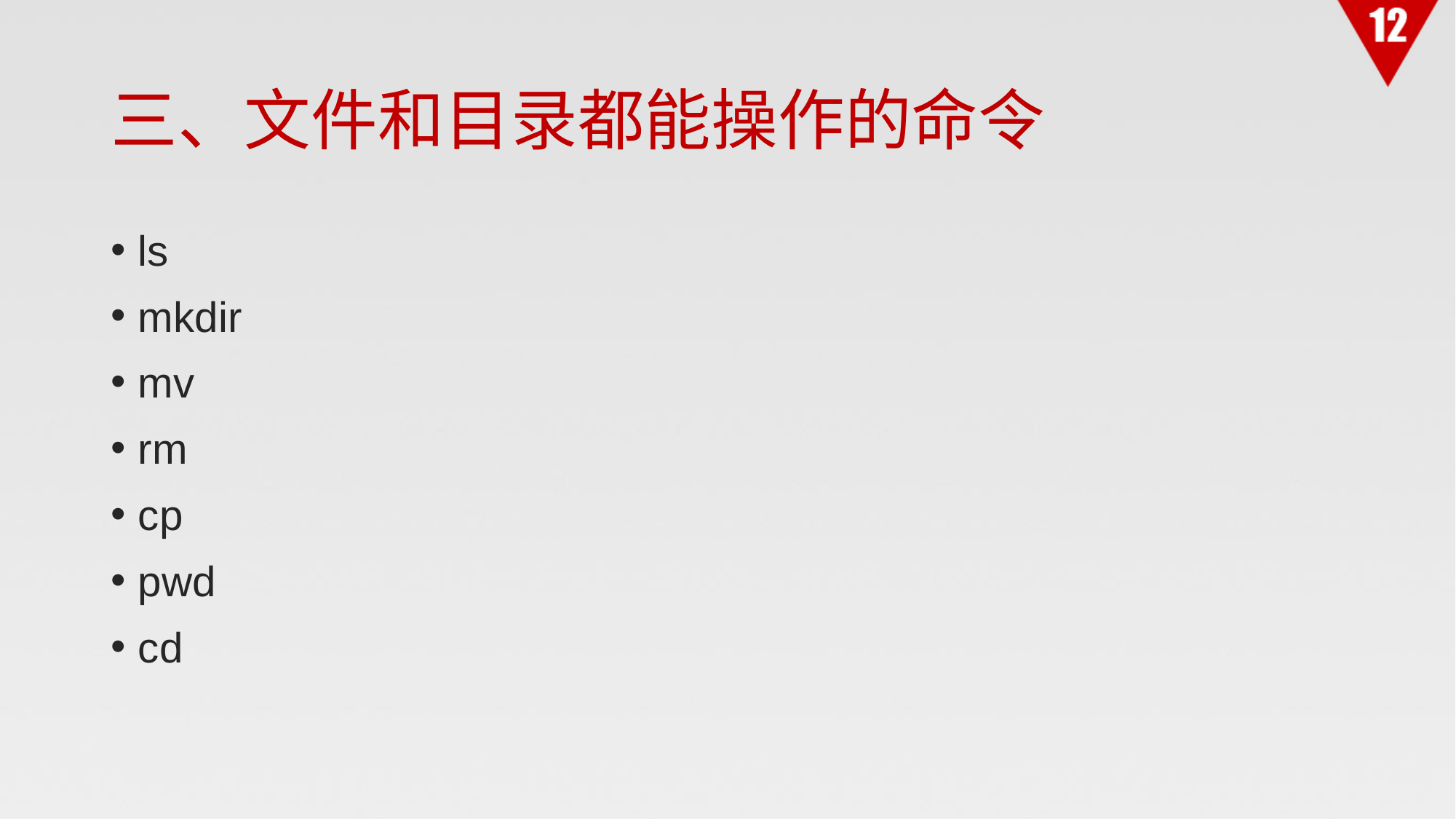

# 三、文件和目录都能操作的命令
ls
mkdir
mv
rm
cp
pwd
cd
13